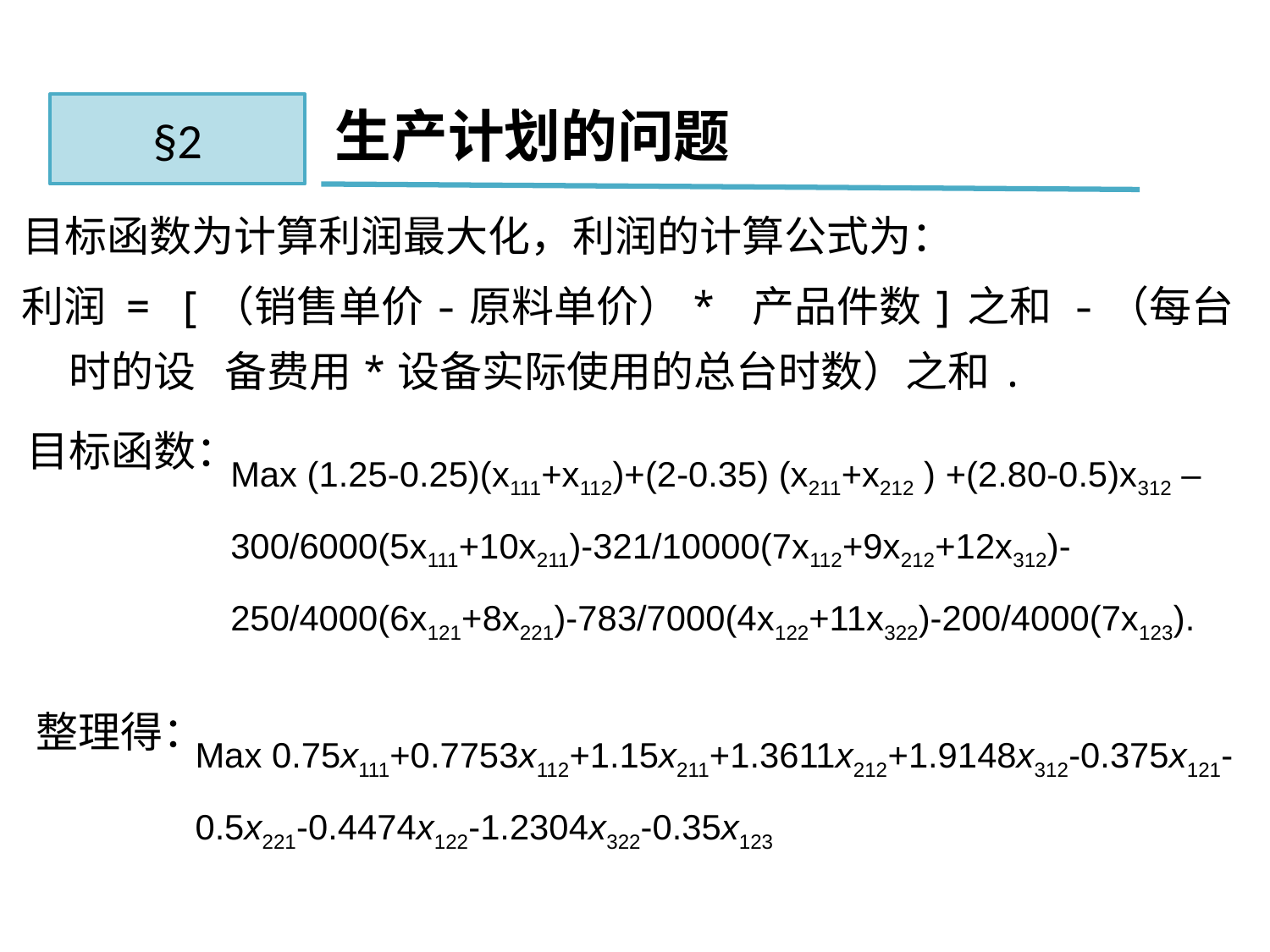

§2
生产计划的问题
目标函数为计算利润最大化，利润的计算公式为：
利润 = [（销售单价-原料单价）* 产品件数]之和 -（每台时的设   备费用*设备实际使用的总台时数）之和.
目标函数：
Max (1.25-0.25)(x111+x112)+(2-0.35) (x211+x212 ) +(2.80-0.5)x312 –300/6000(5x111+10x211)-321/10000(7x112+9x212+12x312)-   250/4000(6x121+8x221)-783/7000(4x122+11x322)-200/4000(7x123).
整理得：
Max 0.75x111+0.7753x112+1.15x211+1.3611x212+1.9148x312-0.375x121-0.5x221-0.4474x122-1.2304x322-0.35x123